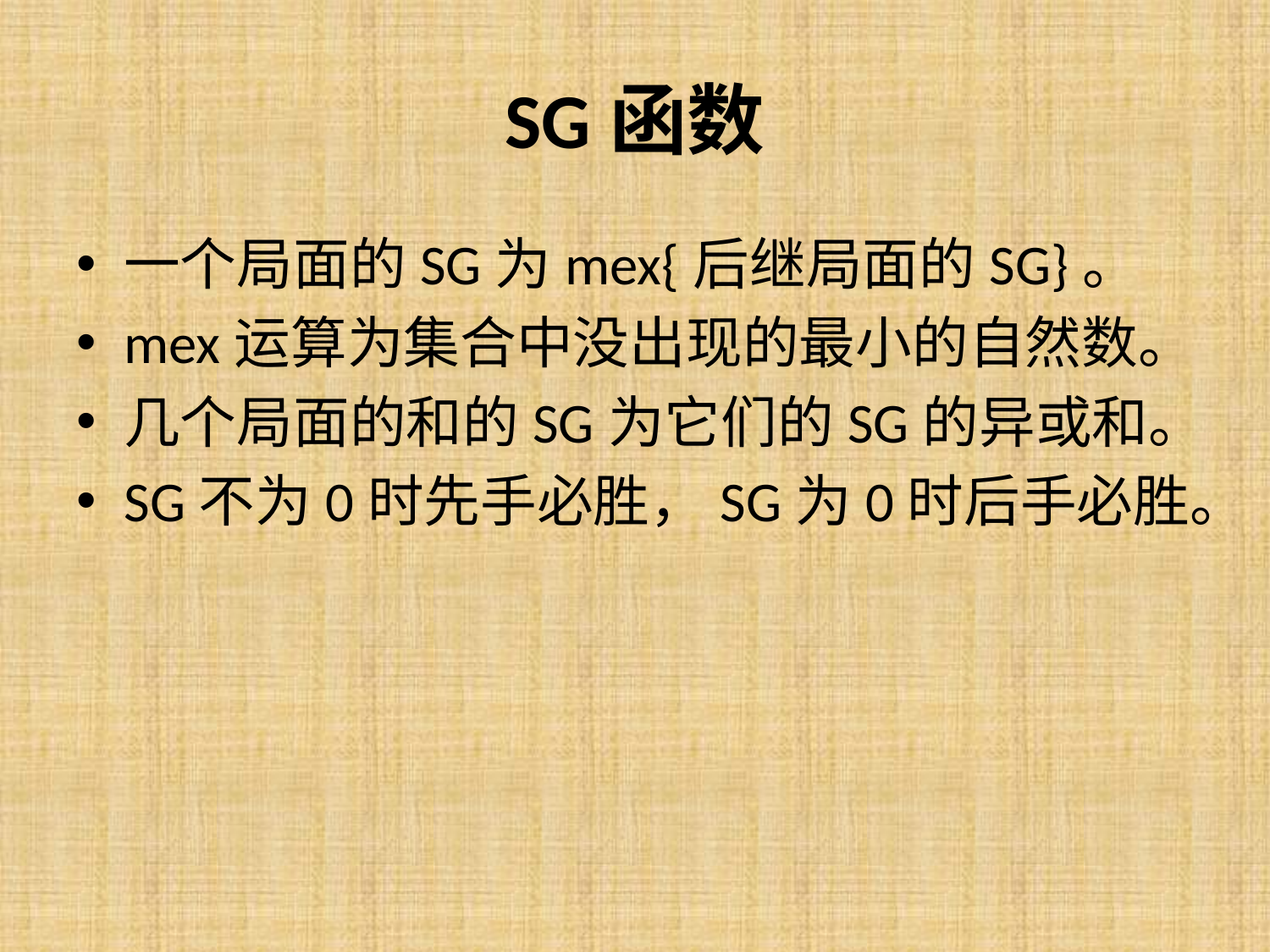

# SG函数
一个局面的SG为mex{后继局面的SG}。
mex运算为集合中没出现的最小的自然数。
几个局面的和的SG为它们的SG的异或和。
SG不为0时先手必胜，SG为0时后手必胜。